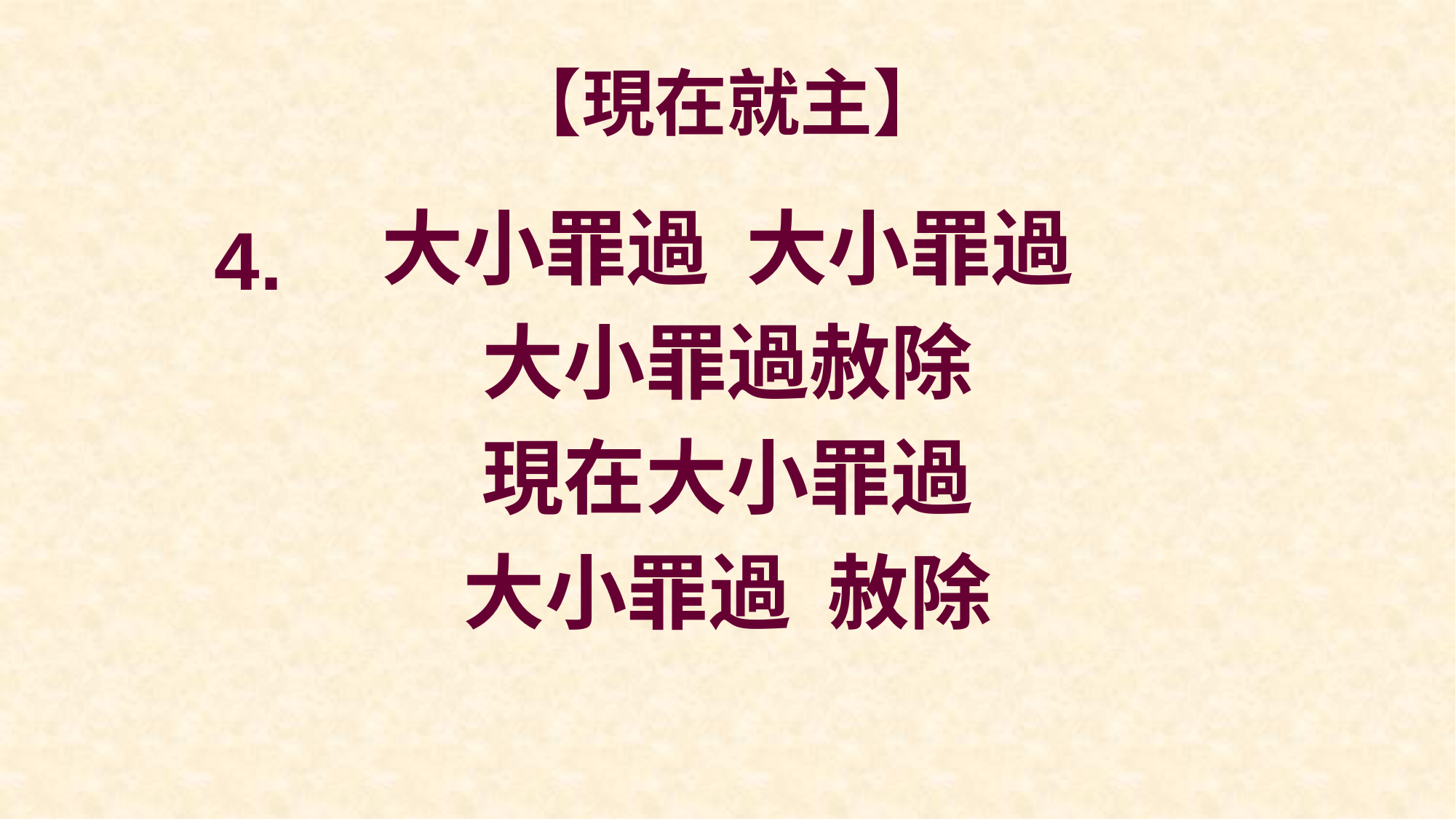

# 【現在就主】
大小罪過  大小罪過
大小罪過赦除
現在大小罪過
大小罪過  赦除
4.